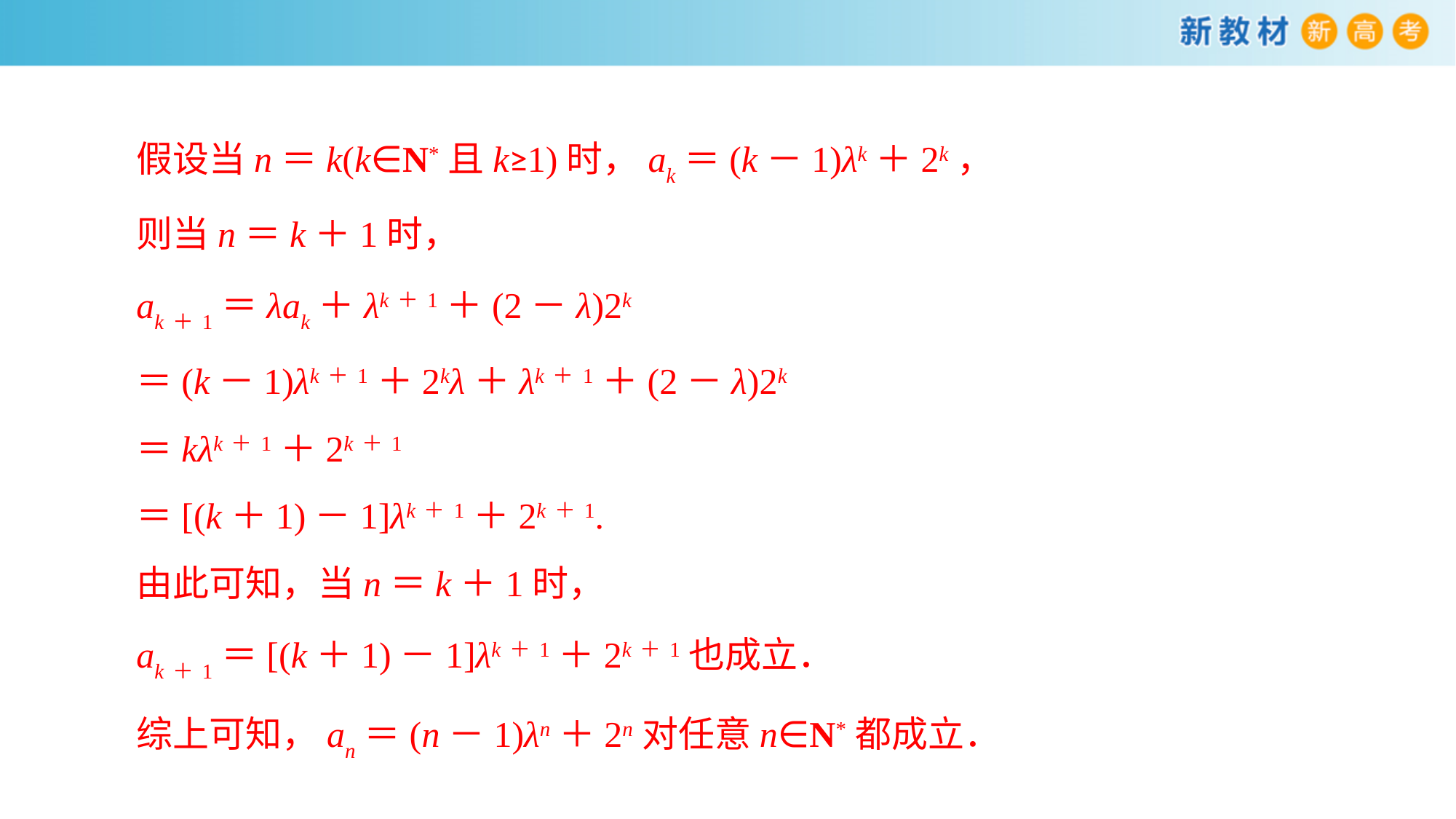

假设当n＝k(k∈N*且k≥1)时，ak＝(k－1)λk＋2k，
则当n＝k＋1时，
ak＋1＝λak＋λk＋1＋(2－λ)2k
＝(k－1)λk＋1＋2kλ＋λk＋1＋(2－λ)2k
＝kλk＋1＋2k＋1
＝[(k＋1)－1]λk＋1＋2k＋1.
由此可知，当n＝k＋1时，
ak＋1＝[(k＋1)－1]λk＋1＋2k＋1也成立．
综上可知，an＝(n－1)λn＋2n对任意n∈N*都成立．